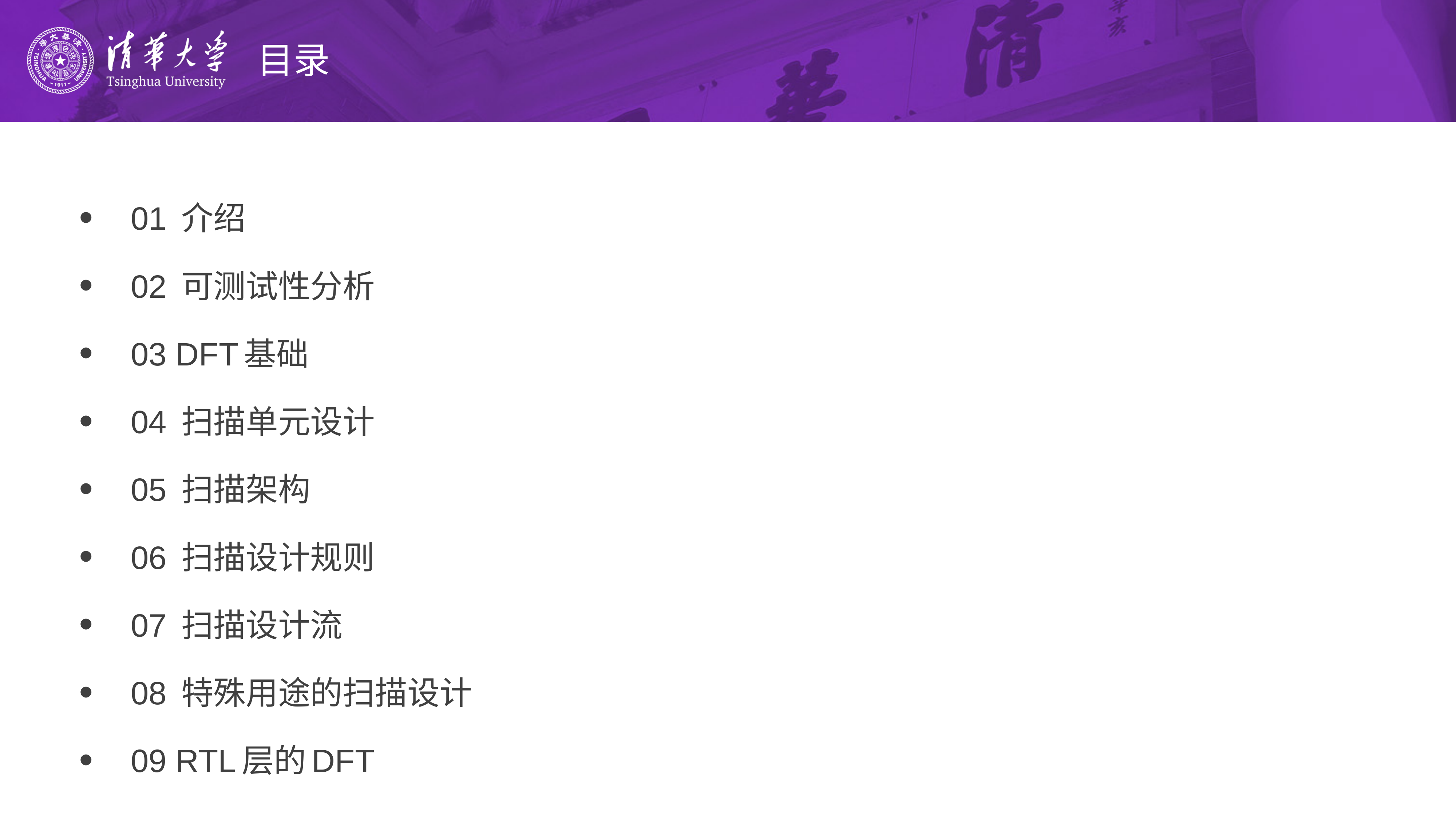

# 目录
01 介绍
02 可测试性分析
03 DFT基础
04 扫描单元设计
05 扫描架构
06 扫描设计规则
07 扫描设计流
08 特殊用途的扫描设计
09 RTL层的DFT